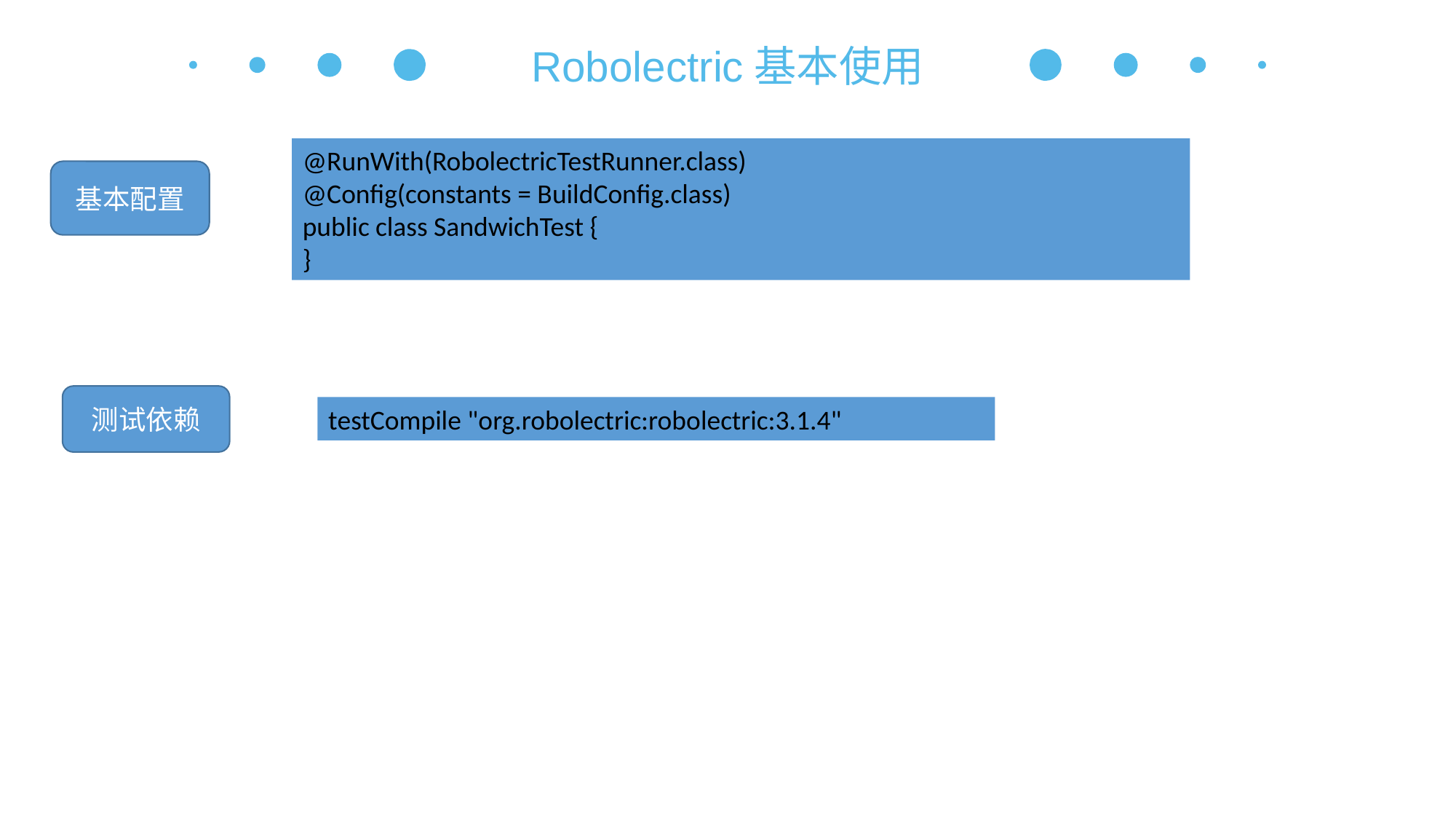

Robolectric基本使用

@RunWith(RobolectricTestRunner.class)
@Config(constants = BuildConfig.class)
public class SandwichTest {
}
基本配置
测试依赖
testCompile "org.robolectric:robolectric:3.1.4"